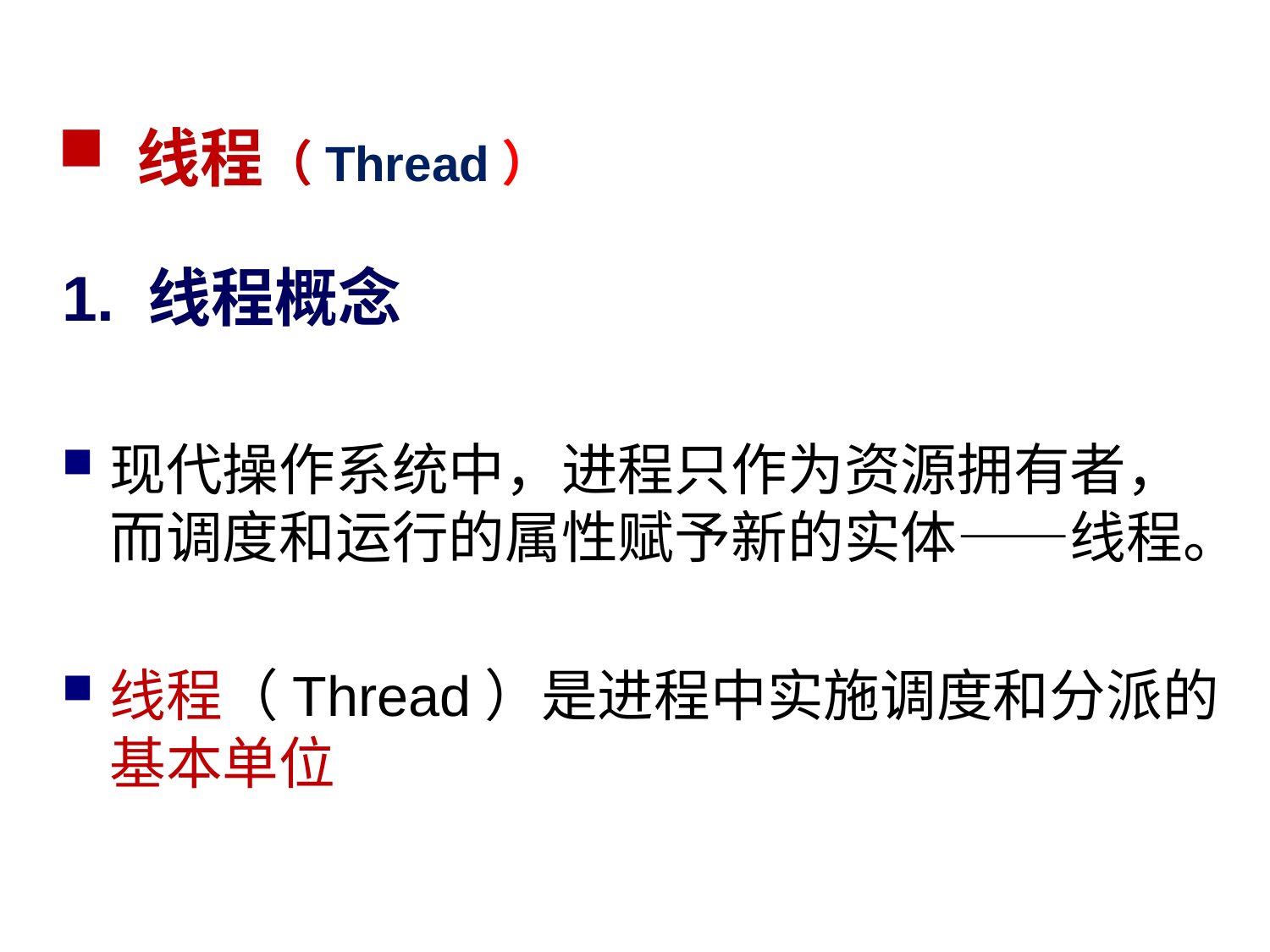

# 线程（Thread）
1. 线程概念

现代操作系统中，进程只作为资源拥有者，而调度和运行的属性赋予新的实体——线程。

线程（Thread）是进程中实施调度和分派的基本单位